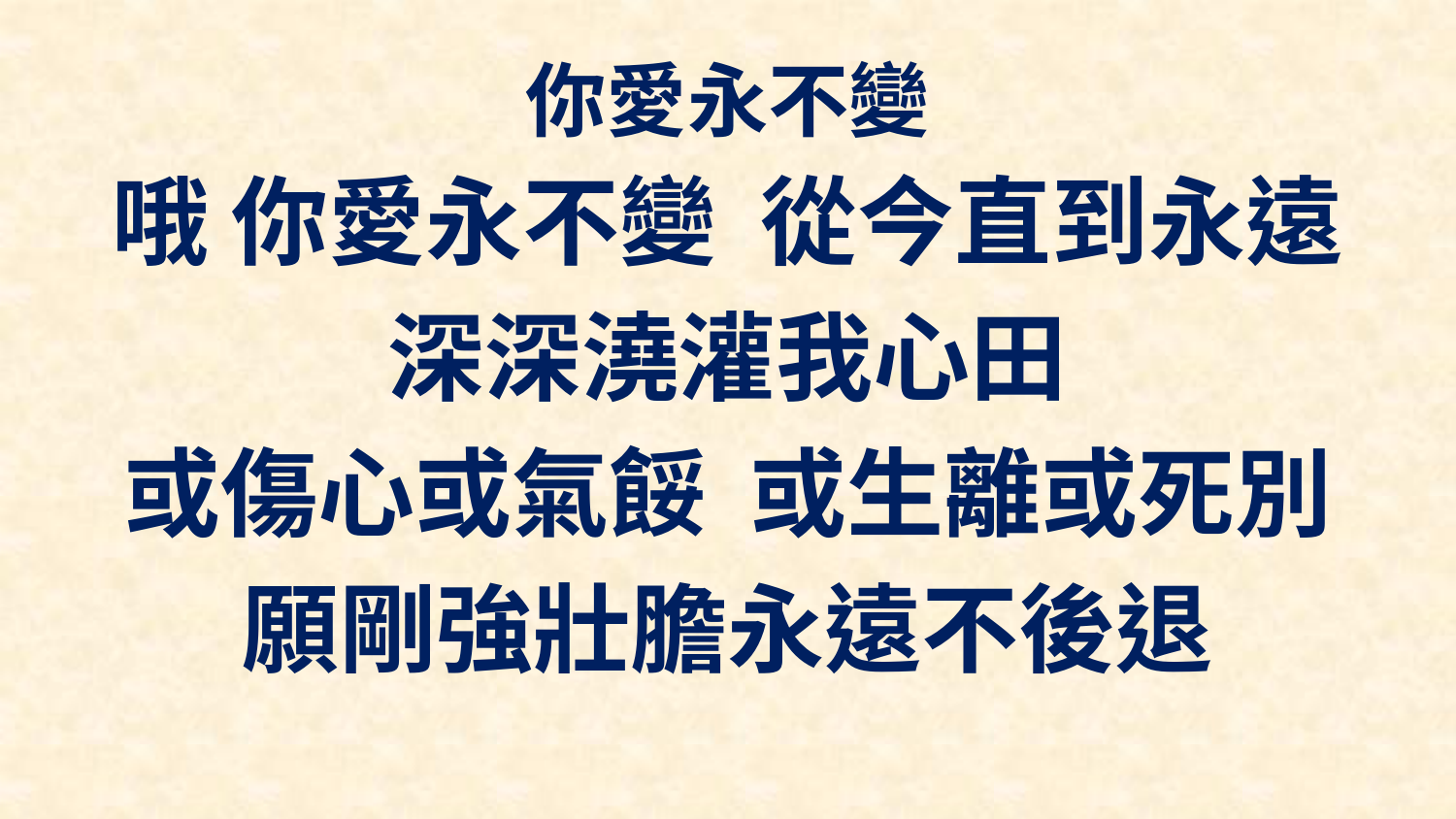

# 你愛永不變
哦 你愛永不變  從今直到永遠
深深澆灌我心田
或傷心或氣餒  或生離或死別
願剛強壯膽永遠不後退